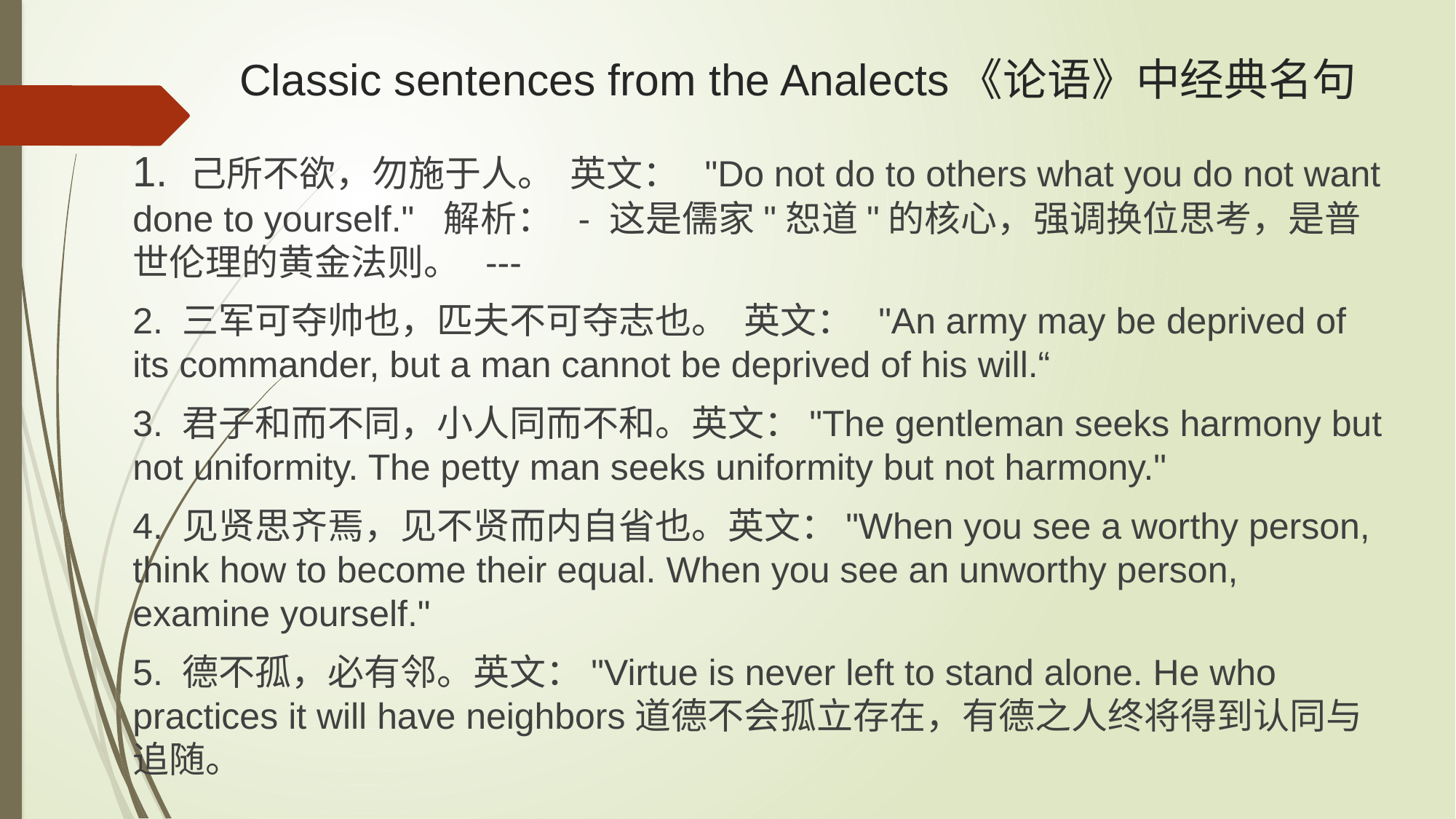

# Classic sentences from the Analects《论语》中经典名句
1. 己所不欲，勿施于人。  英文：  "Do not do to others what you do not want done to yourself."  解析：  - 这是儒家"恕道"的核心，强调换位思考，是普世伦理的黄金法则。  ---
2. 三军可夺帅也，匹夫不可夺志也。  英文：  "An army may be deprived of its commander, but a man cannot be deprived of his will.“
3. 君子和而不同，小人同而不和。英文："The gentleman seeks harmony but not uniformity. The petty man seeks uniformity but not harmony."
4. 见贤思齐焉，见不贤而内自省也。英文："When you see a worthy person, think how to become their equal. When you see an unworthy person, examine yourself."
5. 德不孤，必有邻。英文："Virtue is never left to stand alone. He who practices it will have neighbors道德不会孤立存在，有德之人终将得到认同与追随。